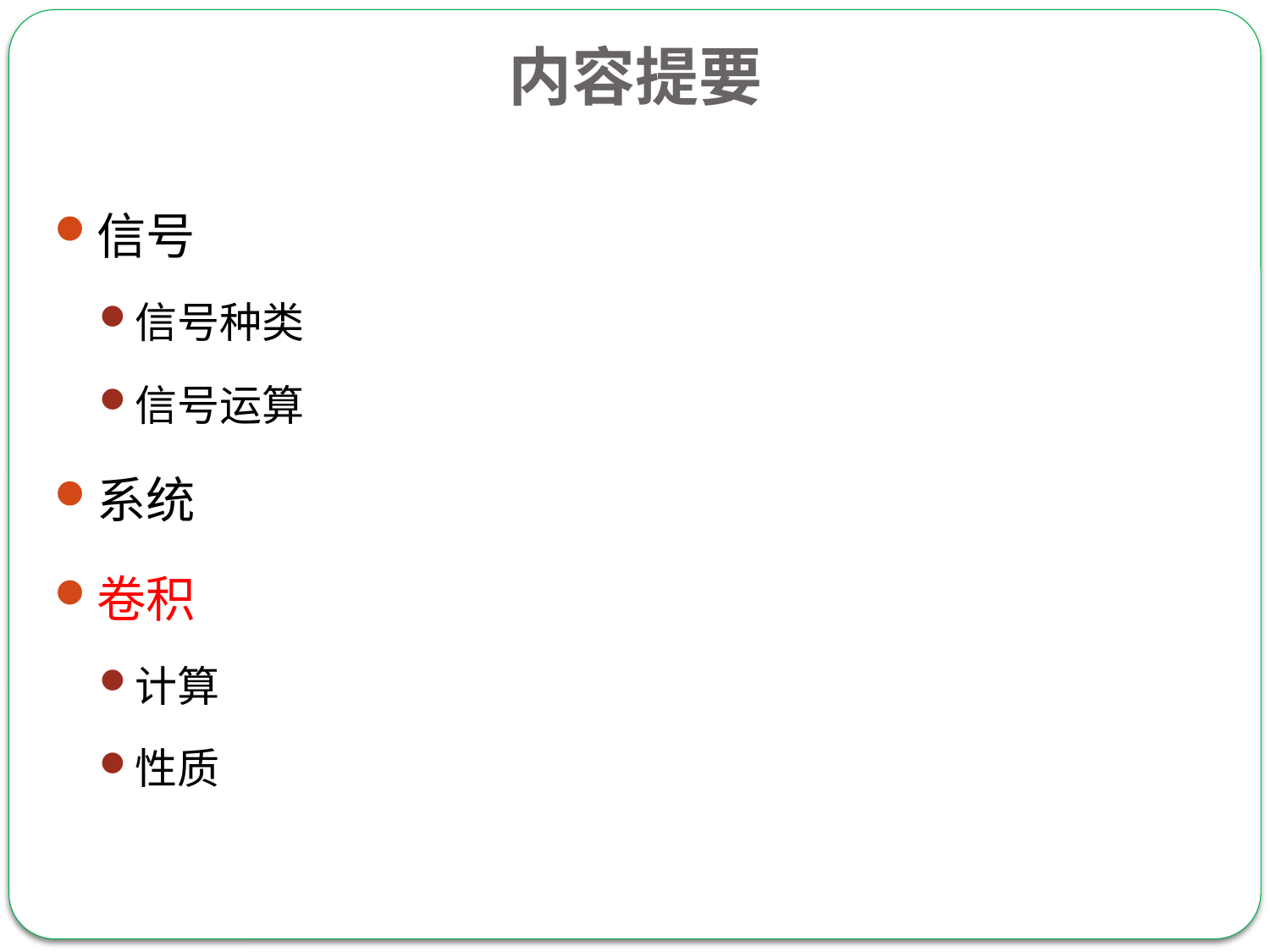

# 内容提要
信号
信号种类
信号运算
系统
卷积
计算
性质